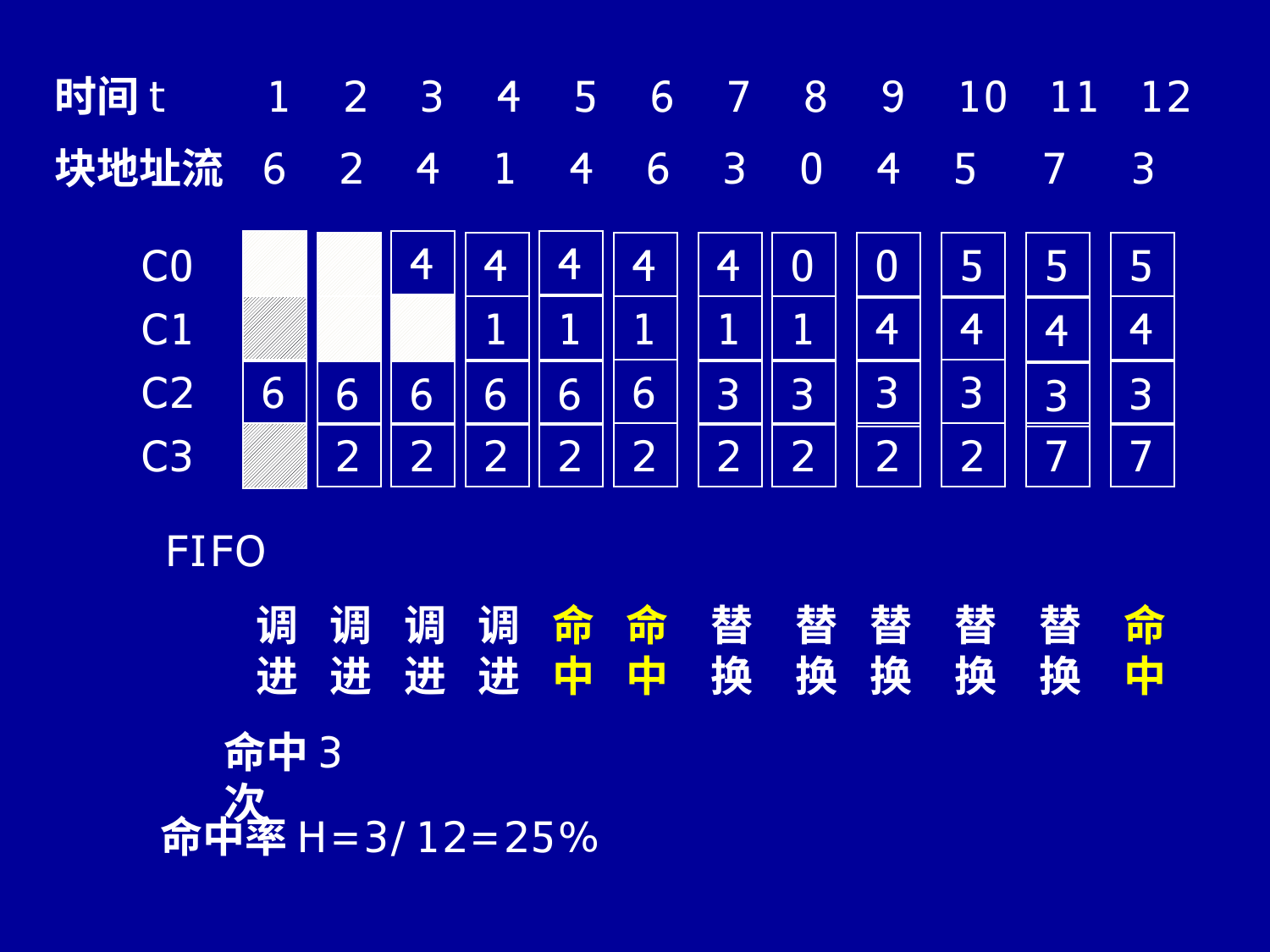

时间t        1    2    3    4    5    6    7    8    9    10   11   12
块地址流   6    2    4    1    4    6    3    0    4    5     7     3

4
4
C0

4
4
4
0

0

5
5
5
C1

1
1
1
1
1
4
4
4
4
C2
6
6
3
3
6
6
6
6
3
3

3
3
C3

2
2
2
2
2
2
2
2
2
7
7
FIFO
调进
调进
调进
调进
命中
命中
替换
替换
替换
替换
替换
命中
命中3次
命中率H=3/12=25%